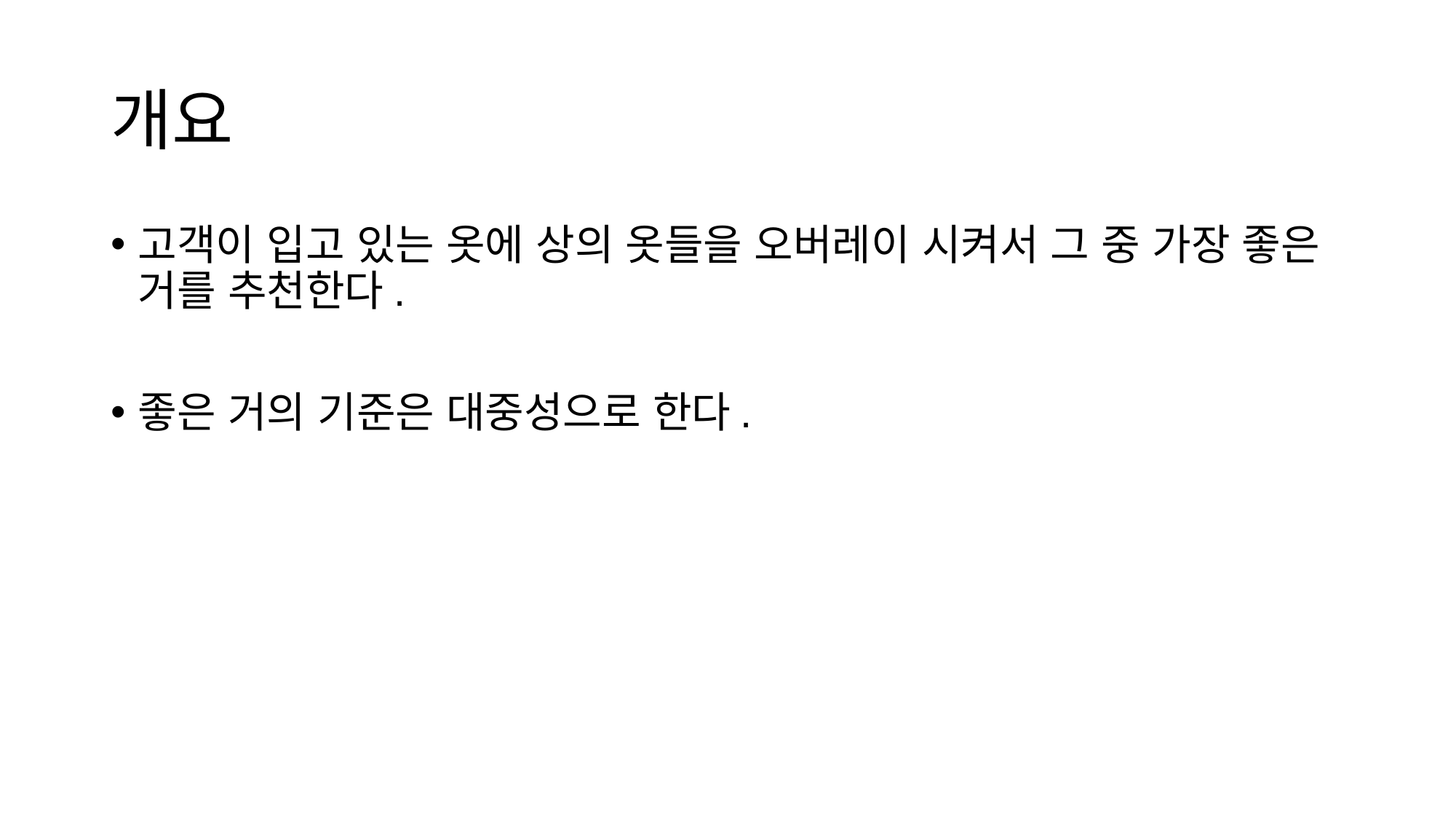

# 개요
고객이 입고 있는 옷에 상의 옷들을 오버레이 시켜서 그 중 가장 좋은 거를 추천한다.

좋은 거의 기준은 대중성으로 한다.